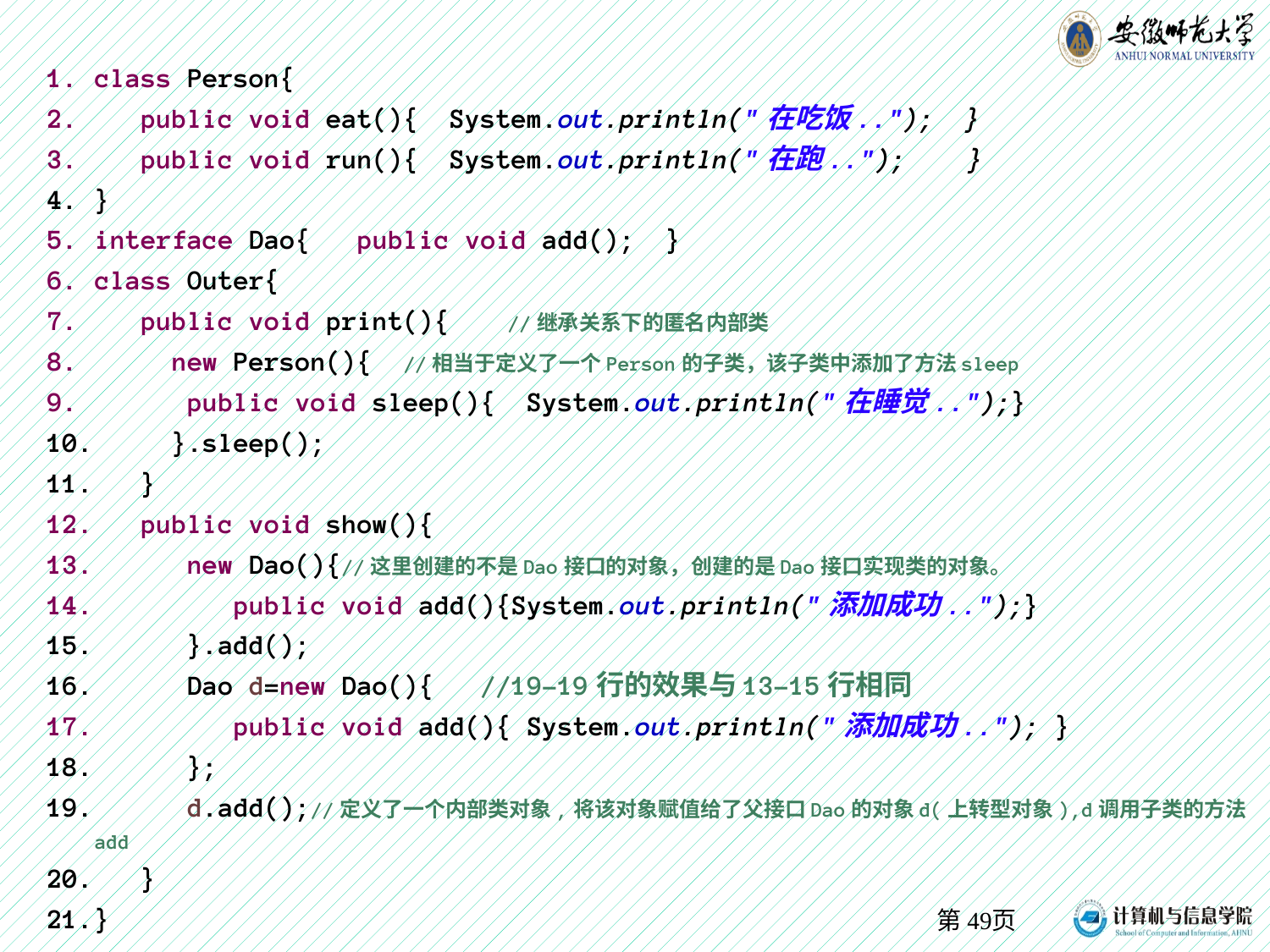

class Person{
   public void eat(){  System.out.println("在吃饭..");  }
   public void run(){  System.out.println("在跑..");    }
}
interface Dao{   public void add();  }
class Outer{
   public void print(){    //继承关系下的匿名内部类
     new Person(){  //相当于定义了一个Person的子类，该子类中添加了方法sleep
      public void sleep(){  System.out.println("在睡觉..");}
     }.sleep();
   }
   public void show(){
      new Dao(){//这里创建的不是Dao接口的对象，创建的是Dao接口实现类的对象。
         public void add(){System.out.println("添加成功..");}
      }.add();
      Dao d=new Dao(){   //19-19行的效果与13-15行相同
         public void add(){ System.out.println("添加成功.."); }
      };
      d.add();//定义了一个内部类对象,将该对象赋值给了父接口Dao的对象d(上转型对象),d调用子类的方法add
   }
}
第49页